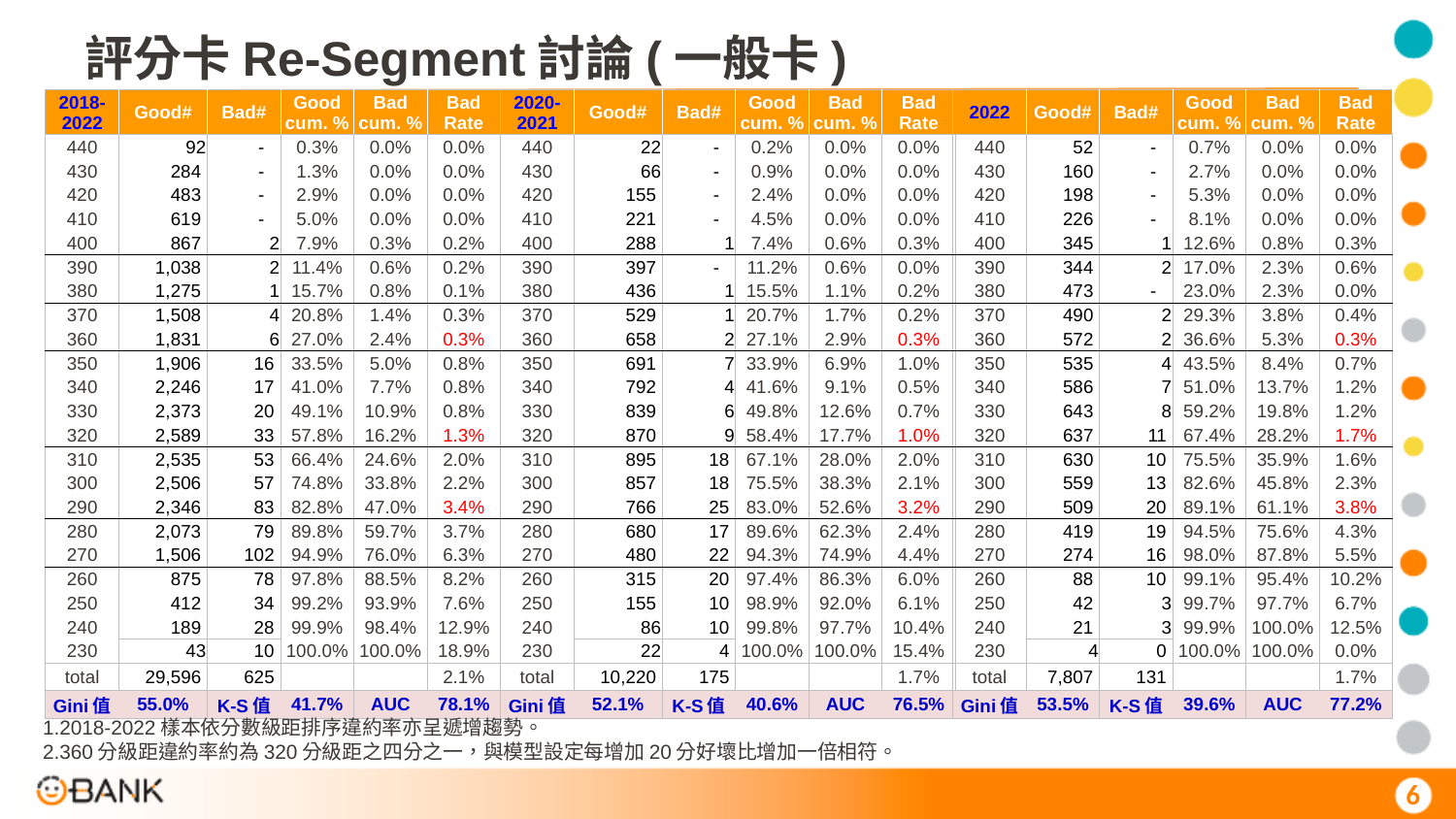

評分卡Re-Segment討論(一般卡)
| 2018-2022 | Good# | Bad# | Good cum. % | Bad cum. % | Bad Rate |
| --- | --- | --- | --- | --- | --- |
| 440 | 92 | - | 0.3% | 0.0% | 0.0% |
| 430 | 284 | - | 1.3% | 0.0% | 0.0% |
| 420 | 483 | - | 2.9% | 0.0% | 0.0% |
| 410 | 619 | - | 5.0% | 0.0% | 0.0% |
| 400 | 867 | 2 | 7.9% | 0.3% | 0.2% |
| 390 | 1,038 | 2 | 11.4% | 0.6% | 0.2% |
| 380 | 1,275 | 1 | 15.7% | 0.8% | 0.1% |
| 370 | 1,508 | 4 | 20.8% | 1.4% | 0.3% |
| 360 | 1,831 | 6 | 27.0% | 2.4% | 0.3% |
| 350 | 1,906 | 16 | 33.5% | 5.0% | 0.8% |
| 340 | 2,246 | 17 | 41.0% | 7.7% | 0.8% |
| 330 | 2,373 | 20 | 49.1% | 10.9% | 0.8% |
| 320 | 2,589 | 33 | 57.8% | 16.2% | 1.3% |
| 310 | 2,535 | 53 | 66.4% | 24.6% | 2.0% |
| 300 | 2,506 | 57 | 74.8% | 33.8% | 2.2% |
| 290 | 2,346 | 83 | 82.8% | 47.0% | 3.4% |
| 280 | 2,073 | 79 | 89.8% | 59.7% | 3.7% |
| 270 | 1,506 | 102 | 94.9% | 76.0% | 6.3% |
| 260 | 875 | 78 | 97.8% | 88.5% | 8.2% |
| 250 | 412 | 34 | 99.2% | 93.9% | 7.6% |
| 240 | 189 | 28 | 99.9% | 98.4% | 12.9% |
| 230 | 43 | 10 | 100.0% | 100.0% | 18.9% |
| total | 29,596 | 625 |  |  | 2.1% |
| Gini值 | 55.0% | K-S值 | 41.7% | AUC | 78.1% |
| 2020-2021 | Good# | Bad# | Good cum. % | Bad cum. % | Bad Rate |
| --- | --- | --- | --- | --- | --- |
| 440 | 22 | - | 0.2% | 0.0% | 0.0% |
| 430 | 66 | - | 0.9% | 0.0% | 0.0% |
| 420 | 155 | - | 2.4% | 0.0% | 0.0% |
| 410 | 221 | - | 4.5% | 0.0% | 0.0% |
| 400 | 288 | 1 | 7.4% | 0.6% | 0.3% |
| 390 | 397 | - | 11.2% | 0.6% | 0.0% |
| 380 | 436 | 1 | 15.5% | 1.1% | 0.2% |
| 370 | 529 | 1 | 20.7% | 1.7% | 0.2% |
| 360 | 658 | 2 | 27.1% | 2.9% | 0.3% |
| 350 | 691 | 7 | 33.9% | 6.9% | 1.0% |
| 340 | 792 | 4 | 41.6% | 9.1% | 0.5% |
| 330 | 839 | 6 | 49.8% | 12.6% | 0.7% |
| 320 | 870 | 9 | 58.4% | 17.7% | 1.0% |
| 310 | 895 | 18 | 67.1% | 28.0% | 2.0% |
| 300 | 857 | 18 | 75.5% | 38.3% | 2.1% |
| 290 | 766 | 25 | 83.0% | 52.6% | 3.2% |
| 280 | 680 | 17 | 89.6% | 62.3% | 2.4% |
| 270 | 480 | 22 | 94.3% | 74.9% | 4.4% |
| 260 | 315 | 20 | 97.4% | 86.3% | 6.0% |
| 250 | 155 | 10 | 98.9% | 92.0% | 6.1% |
| 240 | 86 | 10 | 99.8% | 97.7% | 10.4% |
| 230 | 22 | 4 | 100.0% | 100.0% | 15.4% |
| total | 10,220 | 175 |  |  | 1.7% |
| Gini值 | 52.1% | K-S值 | 40.6% | AUC | 76.5% |
| 2022 | Good# | Bad# | Good cum. % | Bad cum. % | Bad Rate |
| --- | --- | --- | --- | --- | --- |
| 440 | 52 | - | 0.7% | 0.0% | 0.0% |
| 430 | 160 | - | 2.7% | 0.0% | 0.0% |
| 420 | 198 | - | 5.3% | 0.0% | 0.0% |
| 410 | 226 | - | 8.1% | 0.0% | 0.0% |
| 400 | 345 | 1 | 12.6% | 0.8% | 0.3% |
| 390 | 344 | 2 | 17.0% | 2.3% | 0.6% |
| 380 | 473 | - | 23.0% | 2.3% | 0.0% |
| 370 | 490 | 2 | 29.3% | 3.8% | 0.4% |
| 360 | 572 | 2 | 36.6% | 5.3% | 0.3% |
| 350 | 535 | 4 | 43.5% | 8.4% | 0.7% |
| 340 | 586 | 7 | 51.0% | 13.7% | 1.2% |
| 330 | 643 | 8 | 59.2% | 19.8% | 1.2% |
| 320 | 637 | 11 | 67.4% | 28.2% | 1.7% |
| 310 | 630 | 10 | 75.5% | 35.9% | 1.6% |
| 300 | 559 | 13 | 82.6% | 45.8% | 2.3% |
| 290 | 509 | 20 | 89.1% | 61.1% | 3.8% |
| 280 | 419 | 19 | 94.5% | 75.6% | 4.3% |
| 270 | 274 | 16 | 98.0% | 87.8% | 5.5% |
| 260 | 88 | 10 | 99.1% | 95.4% | 10.2% |
| 250 | 42 | 3 | 99.7% | 97.7% | 6.7% |
| 240 | 21 | 3 | 99.9% | 100.0% | 12.5% |
| 230 | 4 | 0 | 100.0% | 100.0% | 0.0% |
| total | 7,807 | 131 |  |  | 1.7% |
| Gini值 | 53.5% | K-S值 | 39.6% | AUC | 77.2% |
1.2018-2022樣本依分數級距排序違約率亦呈遞增趨勢。
2.360分級距違約率約為320分級距之四分之一，與模型設定每增加20分好壞比增加一倍相符。